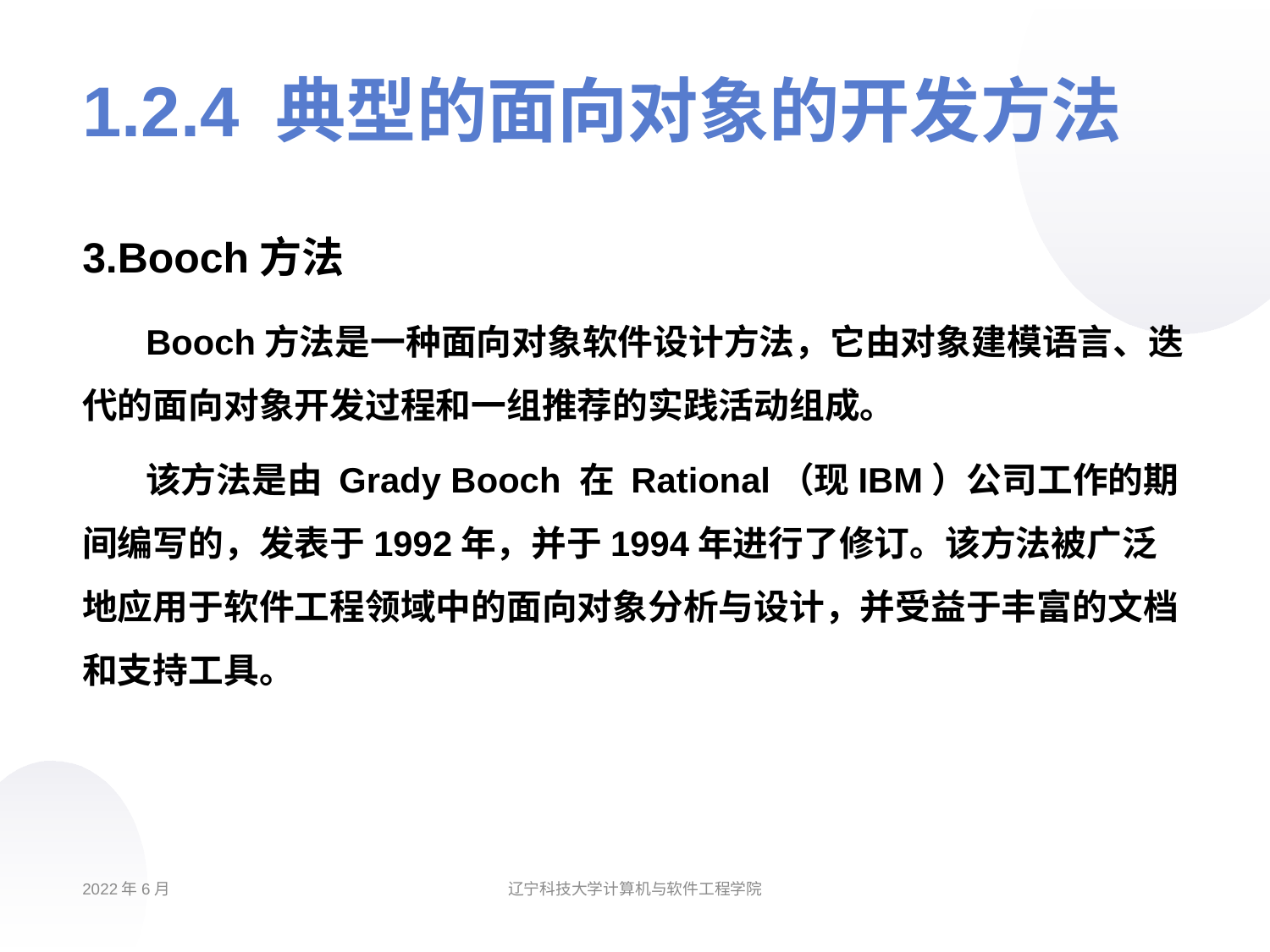

# 1.2.4 典型的面向对象的开发方法
3.Booch方法
Booch方法是一种面向对象软件设计方法，它由对象建模语言、迭代的面向对象开发过程和一组推荐的实践活动组成。
该方法是由 Grady Booch 在 Rational（现IBM）公司工作的期间编写的，发表于1992年，并于1994年进行了修订。该方法被广泛地应用于软件工程领域中的面向对象分析与设计，并受益于丰富的文档和支持工具。

2022年6月
辽宁科技大学计算机与软件工程学院
138